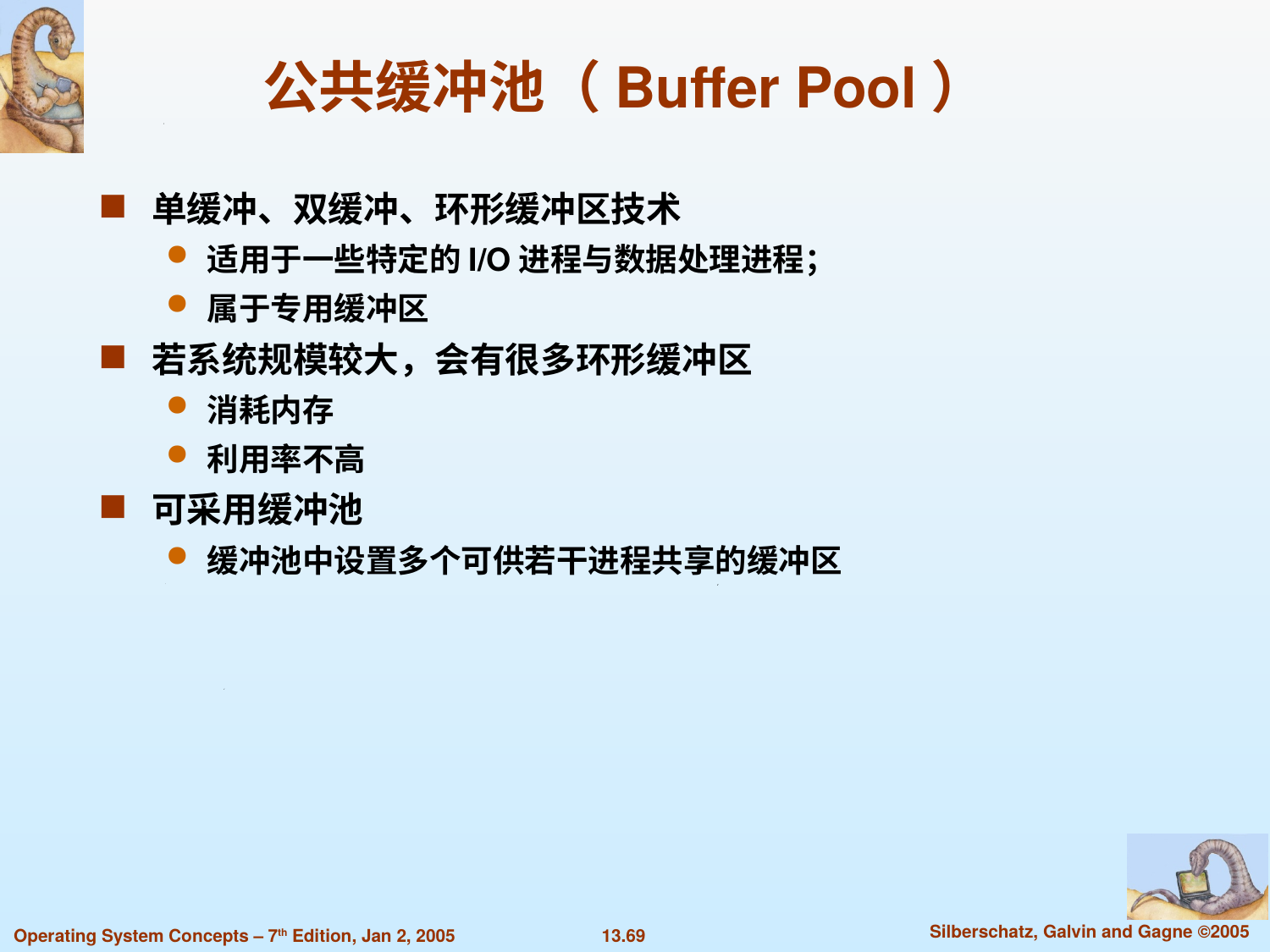

公共缓冲池（Buffer Pool）
单缓冲、双缓冲、环形缓冲区技术
适用于一些特定的I/O进程与数据处理进程；
属于专用缓冲区
若系统规模较大，会有很多环形缓冲区
消耗内存
利用率不高
可采用缓冲池
缓冲池中设置多个可供若干进程共享的缓冲区